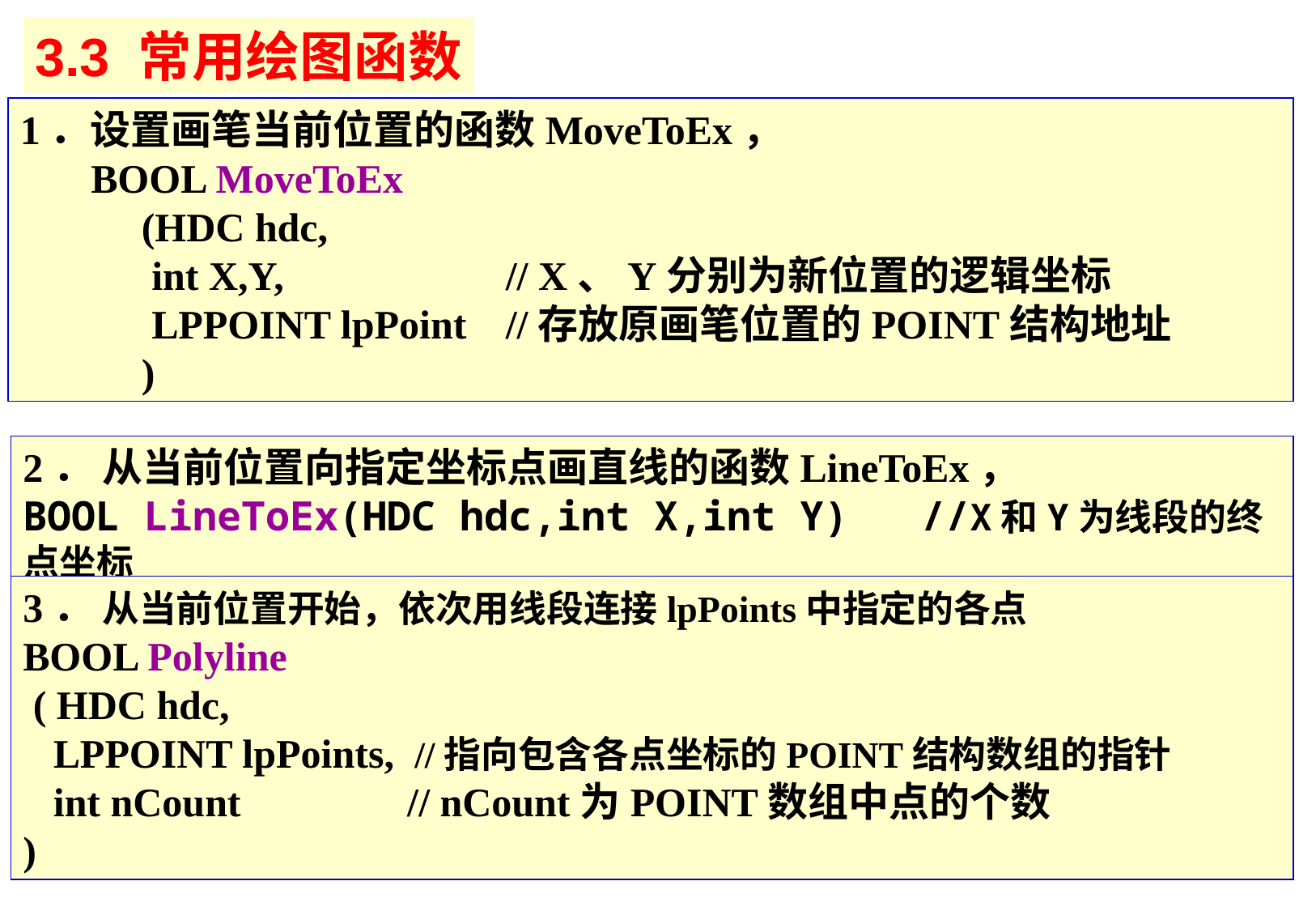

3.3 常用绘图函数
1．设置画笔当前位置的函数MoveToEx，
       BOOL MoveToEx
(HDC hdc,
 int X,Y,		// X、Y分别为新位置的逻辑坐标
 LPPOINT lpPoint	//存放原画笔位置的POINT结构地址
)
2． 从当前位置向指定坐标点画直线的函数LineToEx，
BOOL LineToEx(HDC hdc,int X,int Y)   //X和Y为线段的终点坐标
3． 从当前位置开始，依次用线段连接lpPoints中指定的各点
BOOL Polyline
 ( HDC hdc,
   LPPOINT lpPoints,  //指向包含各点坐标的POINT结构数组的指针
   int nCount		  // nCount为POINT数组中点的个数
)